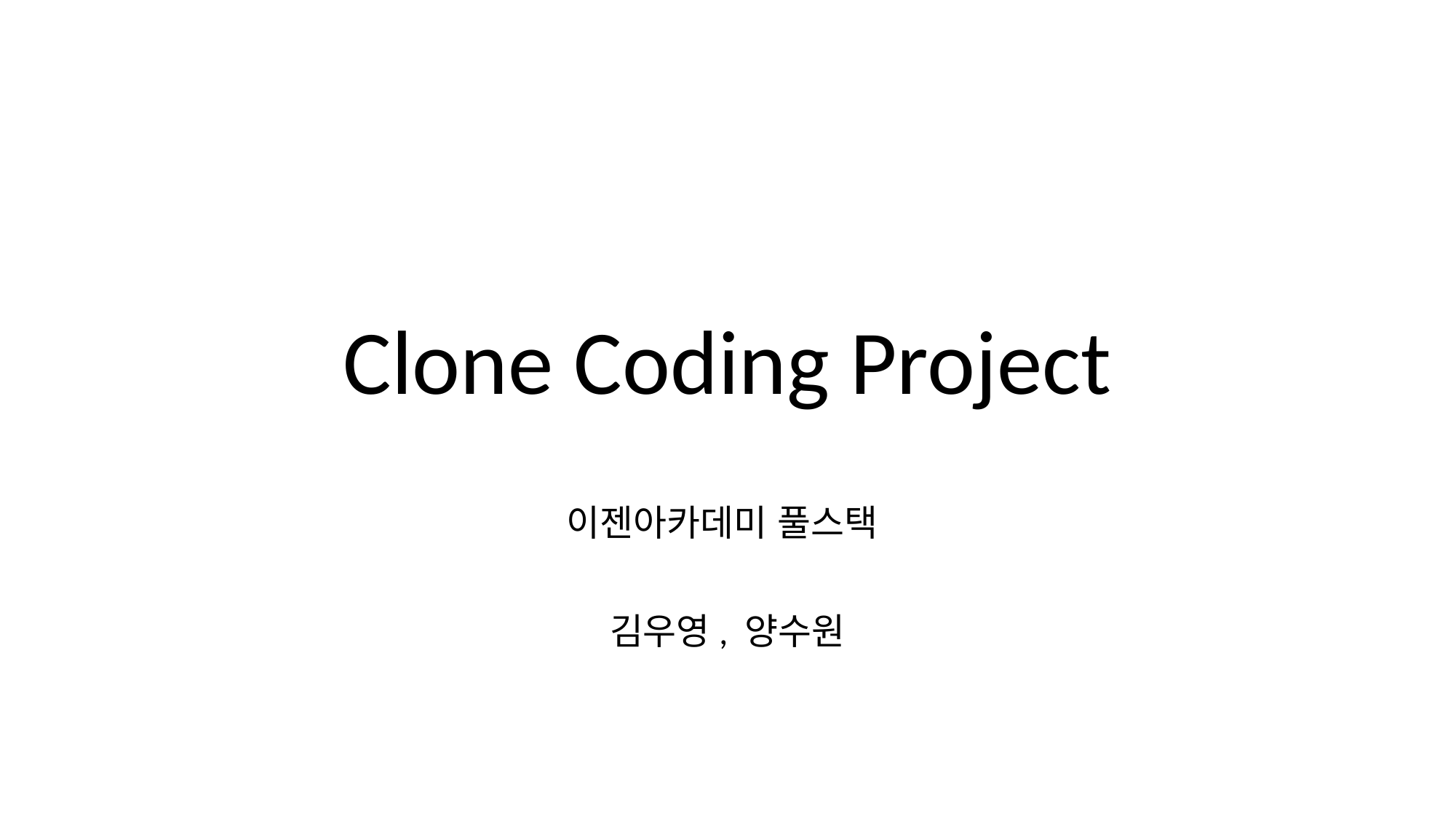

# Clone Coding Project
이젠아카데미 풀스택

김우영, 양수원